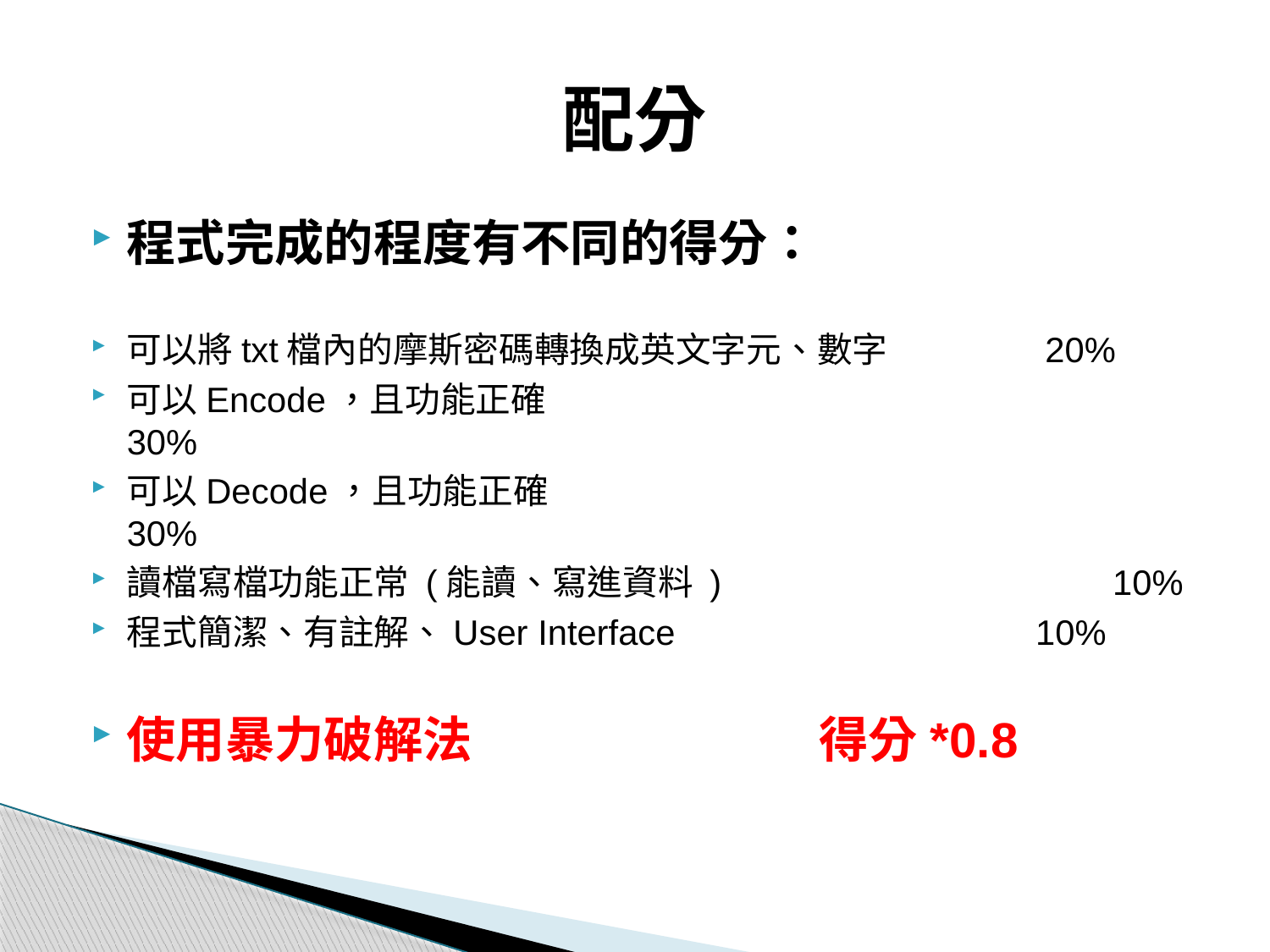

# 配分
程式完成的程度有不同的得分：

可以將txt檔內的摩斯密碼轉換成英文字元、數字                   20%
可以Encode，且功能正確   					30%
可以Decode，且功能正確   					30%
讀檔寫檔功能正常 (能讀、寫進資料 )		                       10%
程式簡潔、有註解、User Interface                                     10%

使用暴力破解法                               得分*0.8